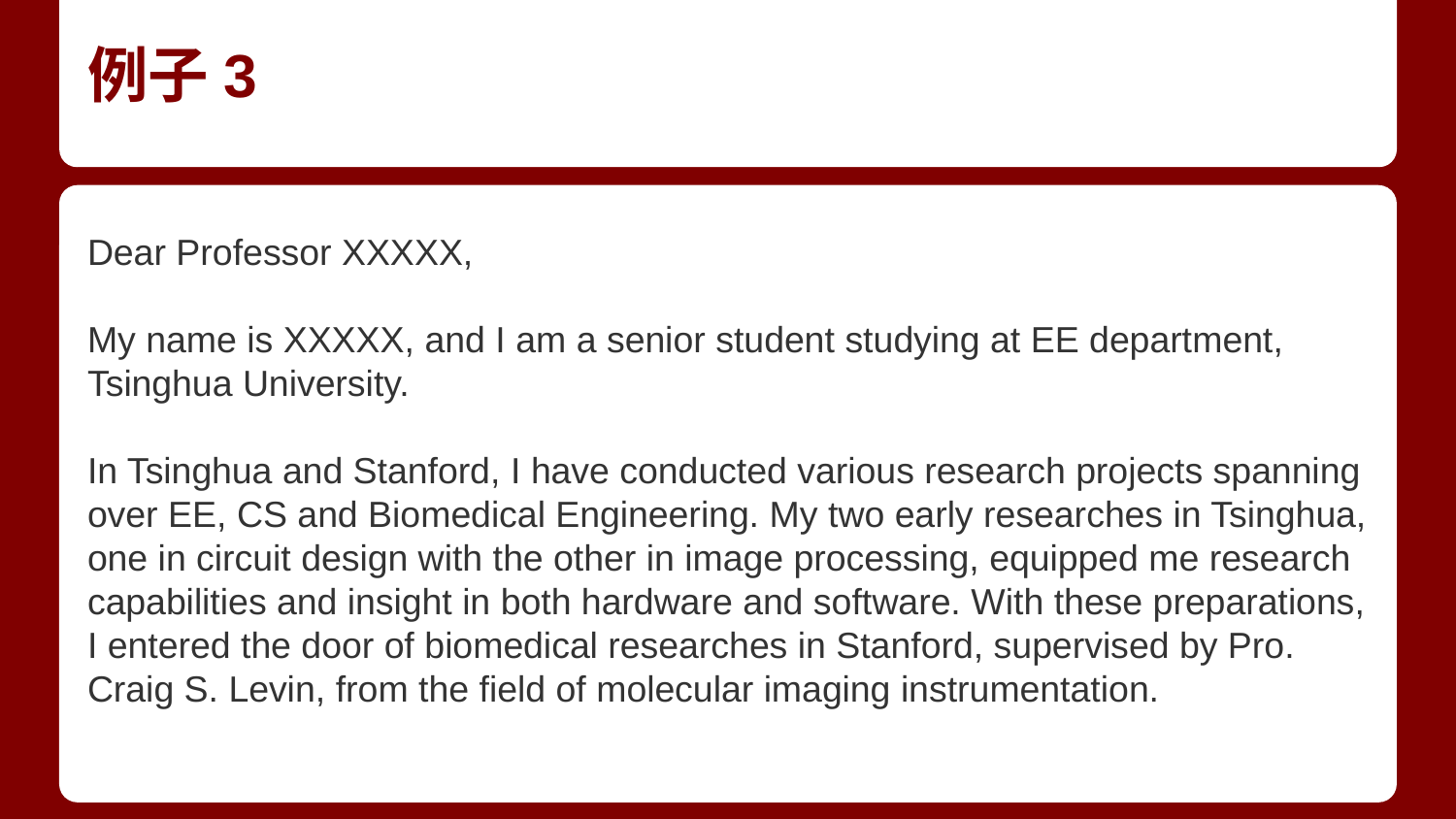

# 例子3
Dear Professor XXXXX,

My name is XXXXX, and I am a senior student studying at EE department, Tsinghua University.

In Tsinghua and Stanford, I have conducted various research projects spanning over EE, CS and Biomedical Engineering. My two early researches in Tsinghua, one in circuit design with the other in image processing, equipped me research capabilities and insight in both hardware and software. With these preparations, I entered the door of biomedical researches in Stanford, supervised by Pro. Craig S. Levin, from the field of molecular imaging instrumentation.